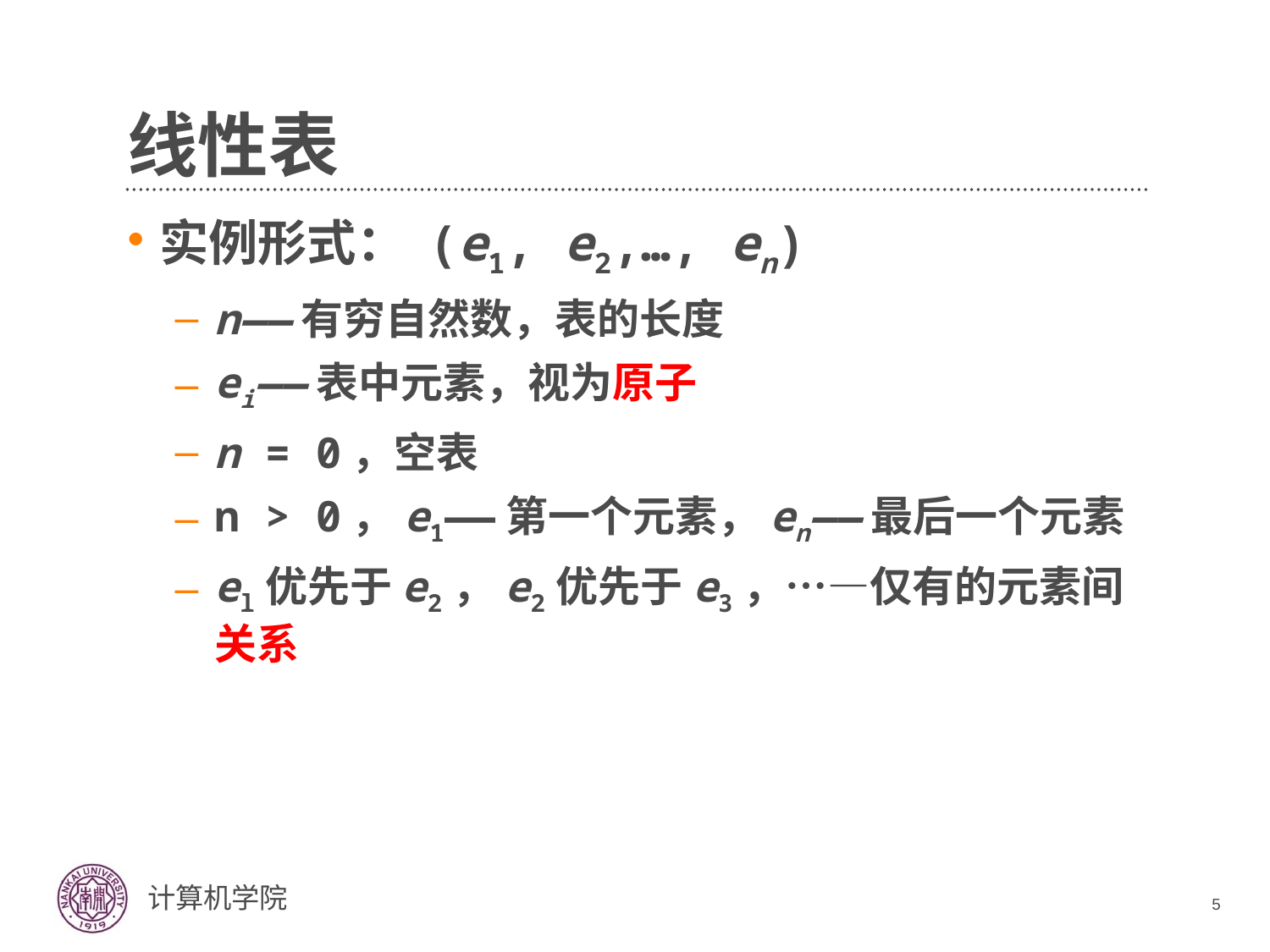

# 线性表
实例形式： (e1, e2,…, en)
n——有穷自然数，表的长度
ei——表中元素，视为原子
n = 0，空表
n > 0，e1——第一个元素，en——最后一个元素
el优先于e2，e2优先于e3，…—仅有的元素间关系

5